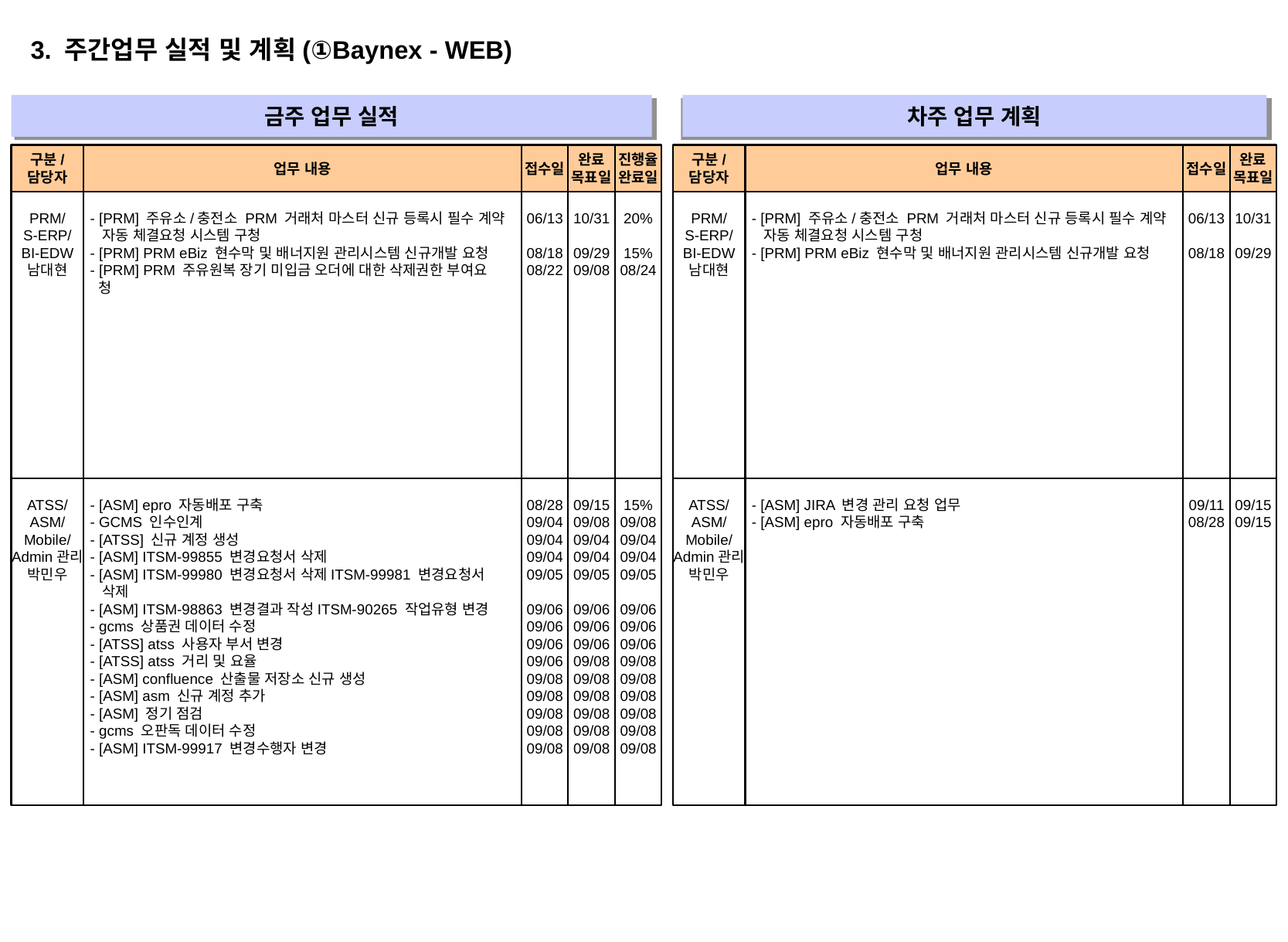

3. 주간업무 실적 및 계획(①Baynex - WEB)
금주 업무 실적
차주 업무 계획
" "
" "
구분/
담당자
업무 내용
접수일
완료
목표일
진행율
완료일
구분/
담당자
업무 내용
접수일
완료
목표일
PRM/
S-ERP/
BI-EDW
남대현

- [PRM] 주유소/충전소 PRM 거래처 마스터 신규 등록시 필수 계약
   자동 체결요청 시스템 구청
- [PRM] PRM eBiz 현수막 및 배너지원 관리시스템 신규개발 요청
- [PRM] PRM 주유원복 장기 미입금 오더에 대한 삭제권한 부여요
  청
06/13
08/18
08/22
10/31
09/29
09/08
20%
15%
08/24
PRM/
S-ERP/
BI-EDW
남대현

- [PRM] 주유소/충전소 PRM 거래처 마스터 신규 등록시 필수 계약
   자동 체결요청 시스템 구청
- [PRM] PRM eBiz 현수막 및 배너지원 관리시스템 신규개발 요청
06/13
08/18
10/31
09/29
ATSS/
ASM/
Mobile/
Admin관리
박민우

- [ASM] epro 자동배포 구축
- GCMS 인수인계
- [ATSS] 신규 계정 생성
- [ASM] ITSM-99855 변경요청서 삭제
- [ASM] ITSM-99980 변경요청서 삭제ITSM-99981 변경요청서
   삭제
- [ASM] ITSM-98863 변경결과 작성ITSM-90265 작업유형 변경
- gcms 상품권 데이터 수정
- [ATSS] atss 사용자 부서 변경
- [ATSS] atss 거리 및 요율
- [ASM] confluence 산출물 저장소 신규 생성
- [ASM] asm 신규 계정 추가
- [ASM] 정기 점검
- gcms 오판독 데이터 수정
- [ASM] ITSM-99917 변경수행자 변경
08/28
09/04
09/04
09/04
09/05
09/06
09/06
09/06
09/06
09/08
09/08
09/08
09/08
09/08
09/15
09/08
09/04
09/04
09/05
09/06
09/06
09/06
09/08
09/08
09/08
09/08
09/08
09/08
15%
09/08
09/04
09/04
09/05
09/06
09/06
09/06
09/08
09/08
09/08
09/08
09/08
09/08
ATSS/
ASM/
Mobile/
Admin관리
박민우

- [ASM] JIRA 변경 관리 요청 업무
- [ASM] epro 자동배포 구축
09/11
08/28
09/15
09/15